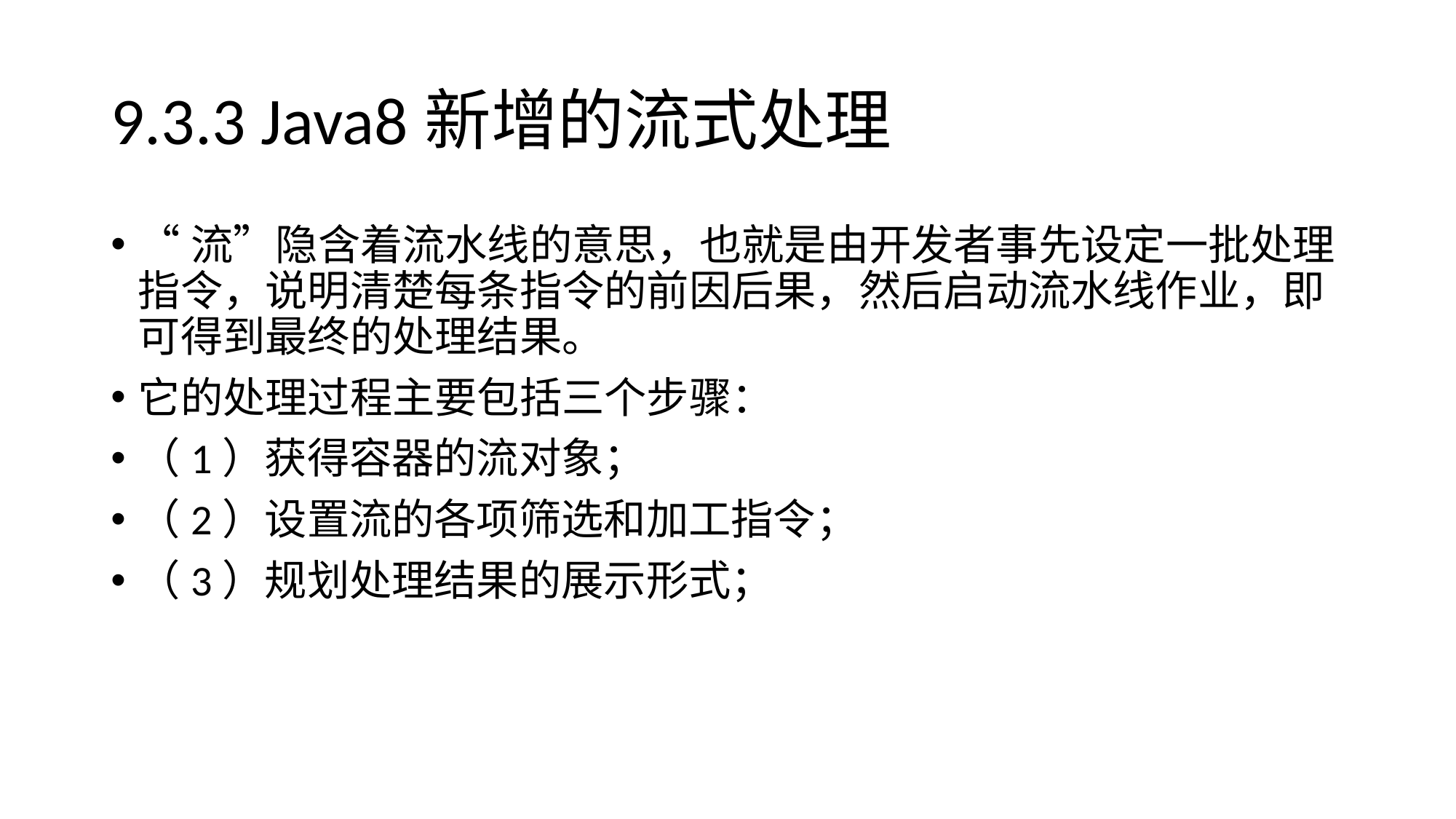

# 9.3.3 Java8新增的流式处理
“流”隐含着流水线的意思，也就是由开发者事先设定一批处理指令，说明清楚每条指令的前因后果，然后启动流水线作业，即可得到最终的处理结果。
它的处理过程主要包括三个步骤：
（1）获得容器的流对象；
（2）设置流的各项筛选和加工指令；
（3）规划处理结果的展示形式；